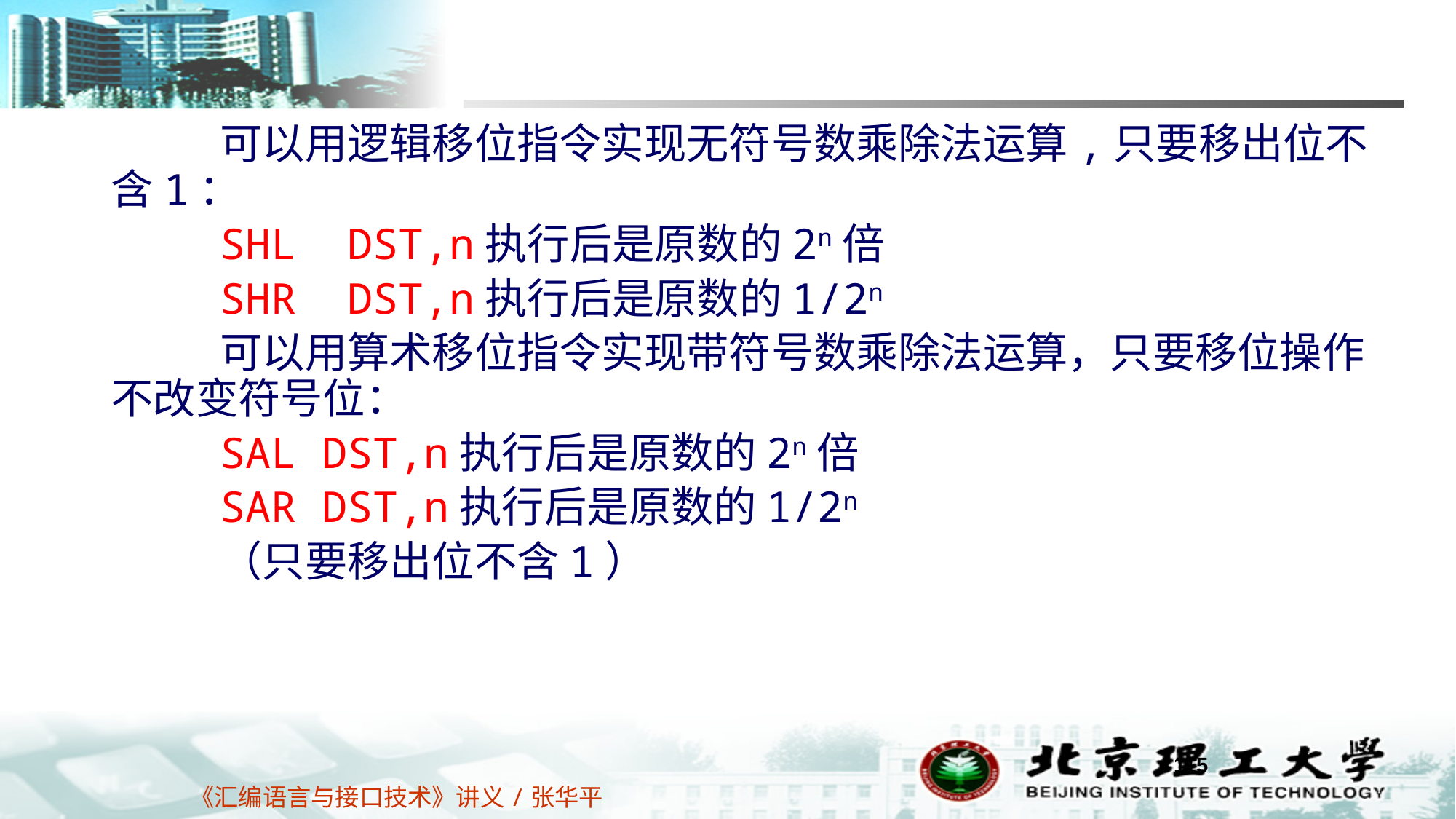

可以用逻辑移位指令实现无符号数乘除法运算,只要移出位不含1：
	SHL  DST,n执行后是原数的2n倍
	SHR  DST,n执行后是原数的1/2n
	可以用算术移位指令实现带符号数乘除法运算，只要移位操作不改变符号位：
	SAL DST,n执行后是原数的2n倍
	SAR DST,n执行后是原数的1/2n
	（只要移出位不含1）
115